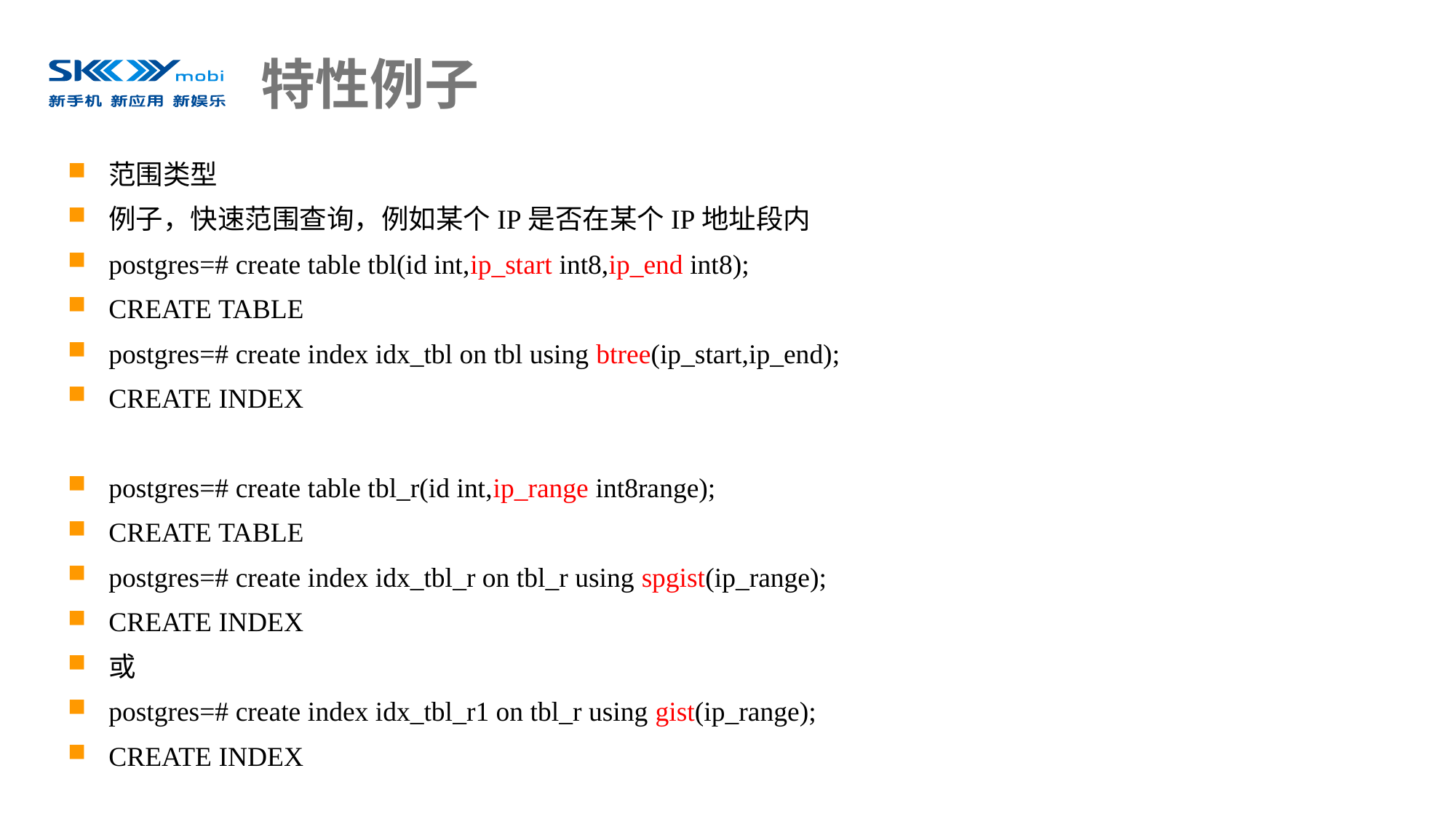

# 特性例子
范围类型
例子，快速范围查询，例如某个IP是否在某个IP地址段内
postgres=# create table tbl(id int,ip_start int8,ip_end int8);
CREATE TABLE
postgres=# create index idx_tbl on tbl using btree(ip_start,ip_end);
CREATE INDEX

postgres=# create table tbl_r(id int,ip_range int8range);
CREATE TABLE
postgres=# create index idx_tbl_r on tbl_r using spgist(ip_range);
CREATE INDEX
或
postgres=# create index idx_tbl_r1 on tbl_r using gist(ip_range);
CREATE INDEX